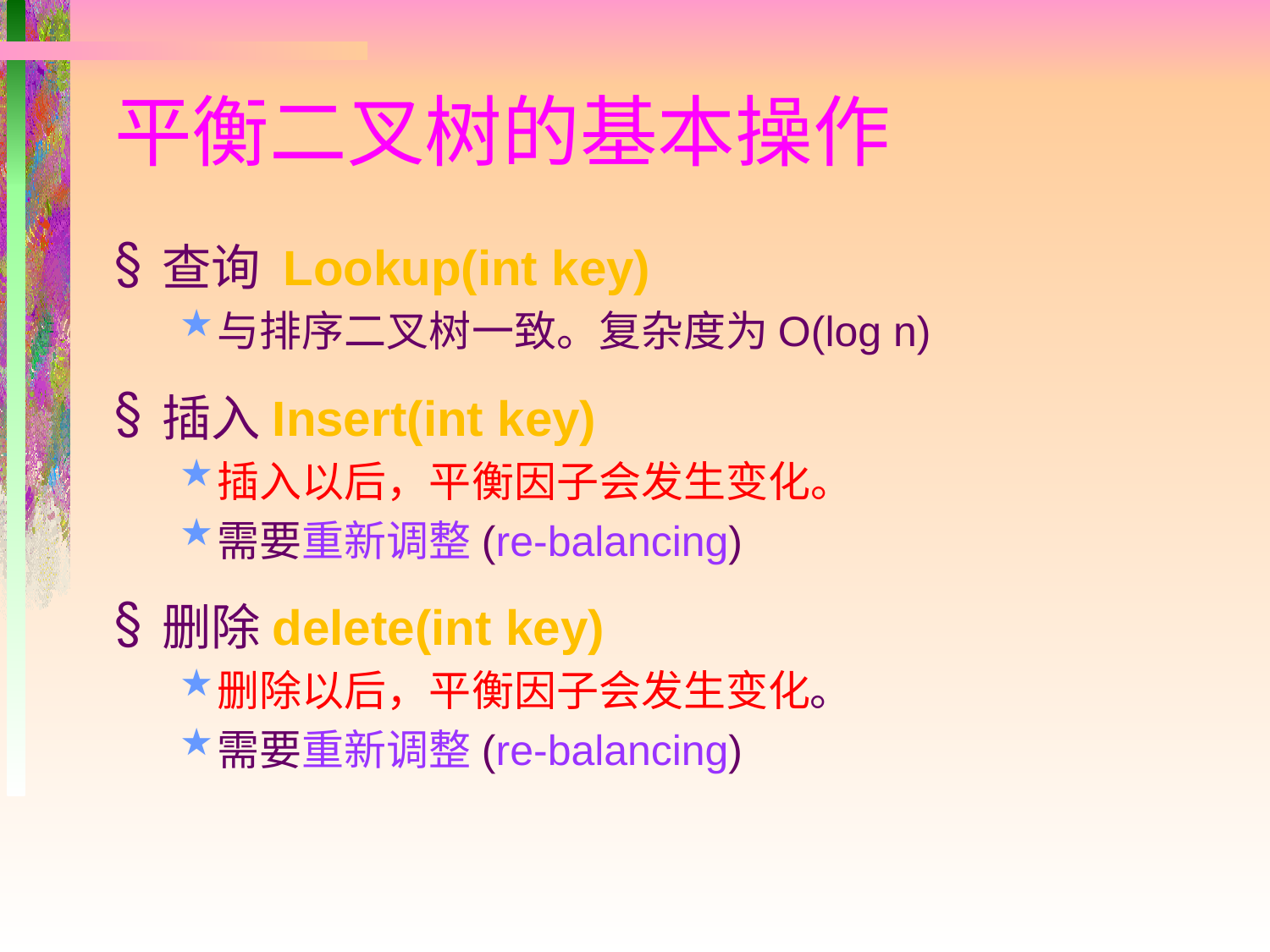

# 平衡二叉树的基本操作
查询 Lookup(int key)
与排序二叉树一致。复杂度为O(log n)
插入Insert(int key)
插入以后，平衡因子会发生变化。
需要重新调整(re-balancing)
删除delete(int key)
删除以后，平衡因子会发生变化。
需要重新调整(re-balancing)